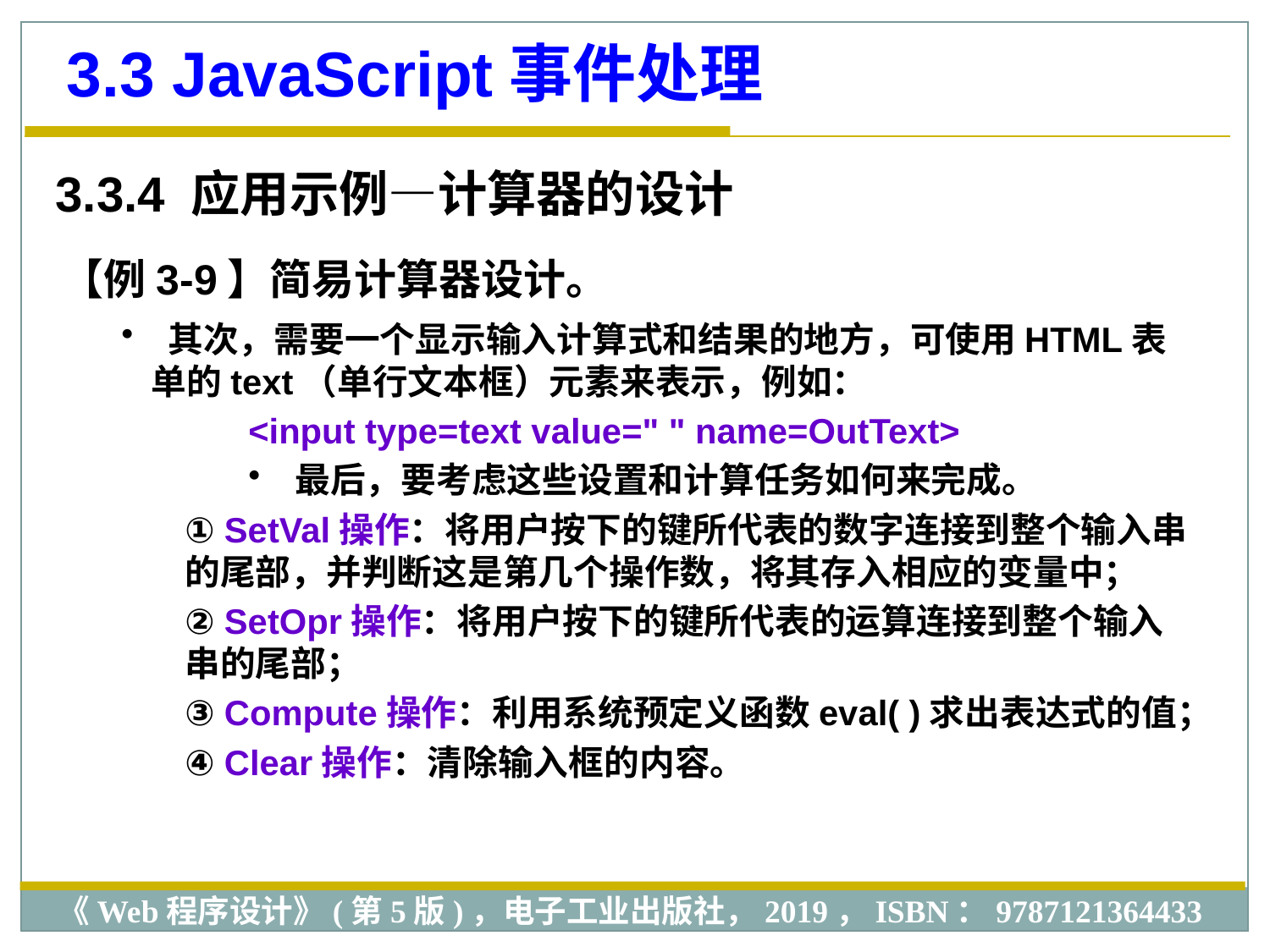

3.3 JavaScript事件处理
3.3.4 应用示例—计算器的设计
【例3-9】简易计算器设计。
 其次，需要一个显示输入计算式和结果的地方，可使用HTML表单的text（单行文本框）元素来表示，例如：
<input type=text value=" " name=OutText>
 最后，要考虑这些设置和计算任务如何来完成。
① SetVal操作：将用户按下的键所代表的数字连接到整个输入串的尾部，并判断这是第几个操作数，将其存入相应的变量中；
② SetOpr操作：将用户按下的键所代表的运算连接到整个输入串的尾部；
③ Compute操作：利用系统预定义函数eval( )求出表达式的值；
④ Clear操作：清除输入框的内容。